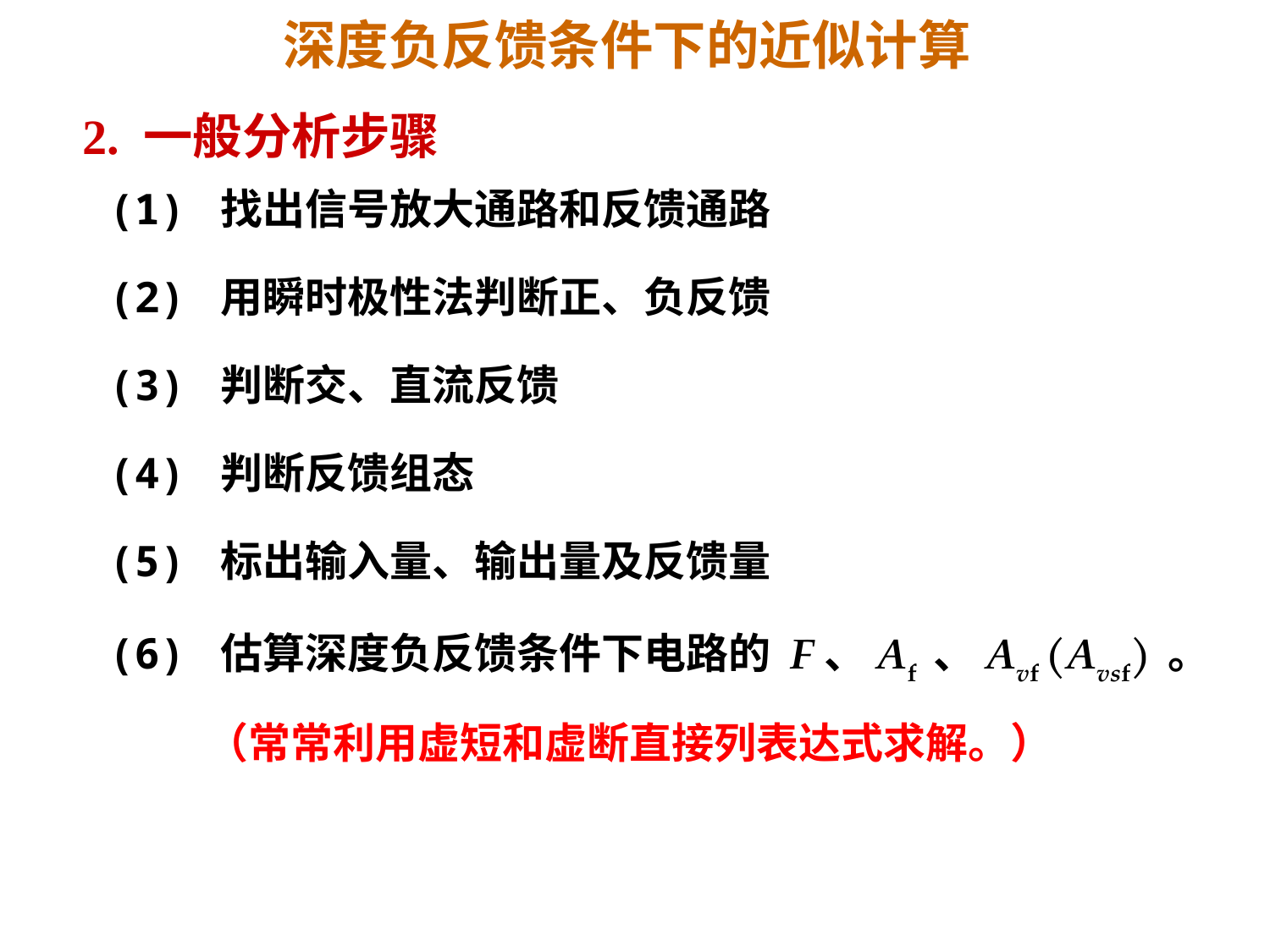

深度负反馈条件下的近似计算
2. 一般分析步骤
(1) 找出信号放大通路和反馈通路
(2) 用瞬时极性法判断正、负反馈
(3) 判断交、直流反馈
(4) 判断反馈组态
(5) 标出输入量、输出量及反馈量
(6) 估算深度负反馈条件下电路的 F、Af 、Avf (Avsf) 。
（常常利用虚短和虚断直接列表达式求解。）